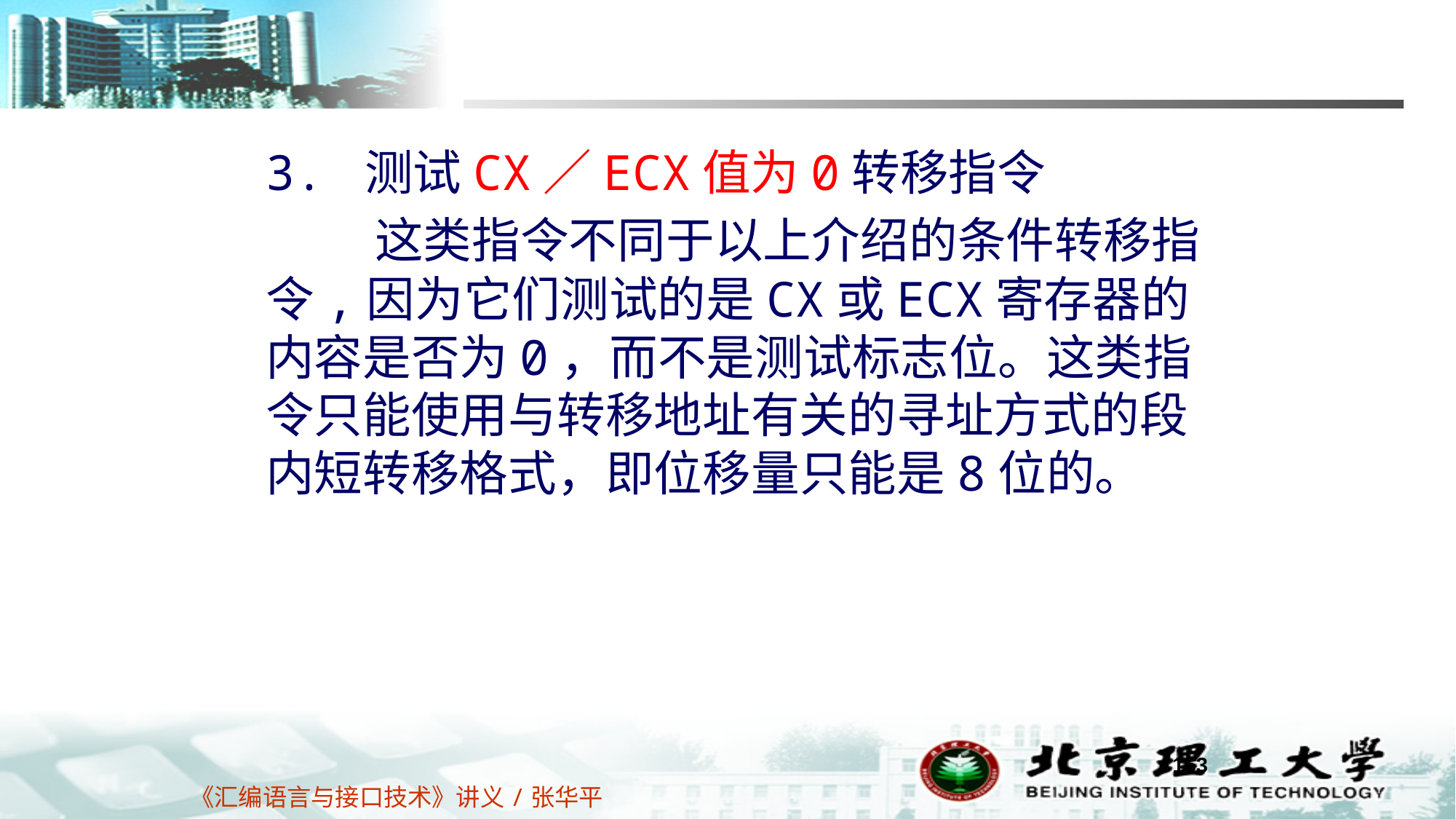

3. 测试CX／ECX值为0转移指令
	这类指令不同于以上介绍的条件转移指令,因为它们测试的是CX或ECX寄存器的内容是否为0，而不是测试标志位。这类指令只能使用与转移地址有关的寻址方式的段内短转移格式，即位移量只能是8位的。
153